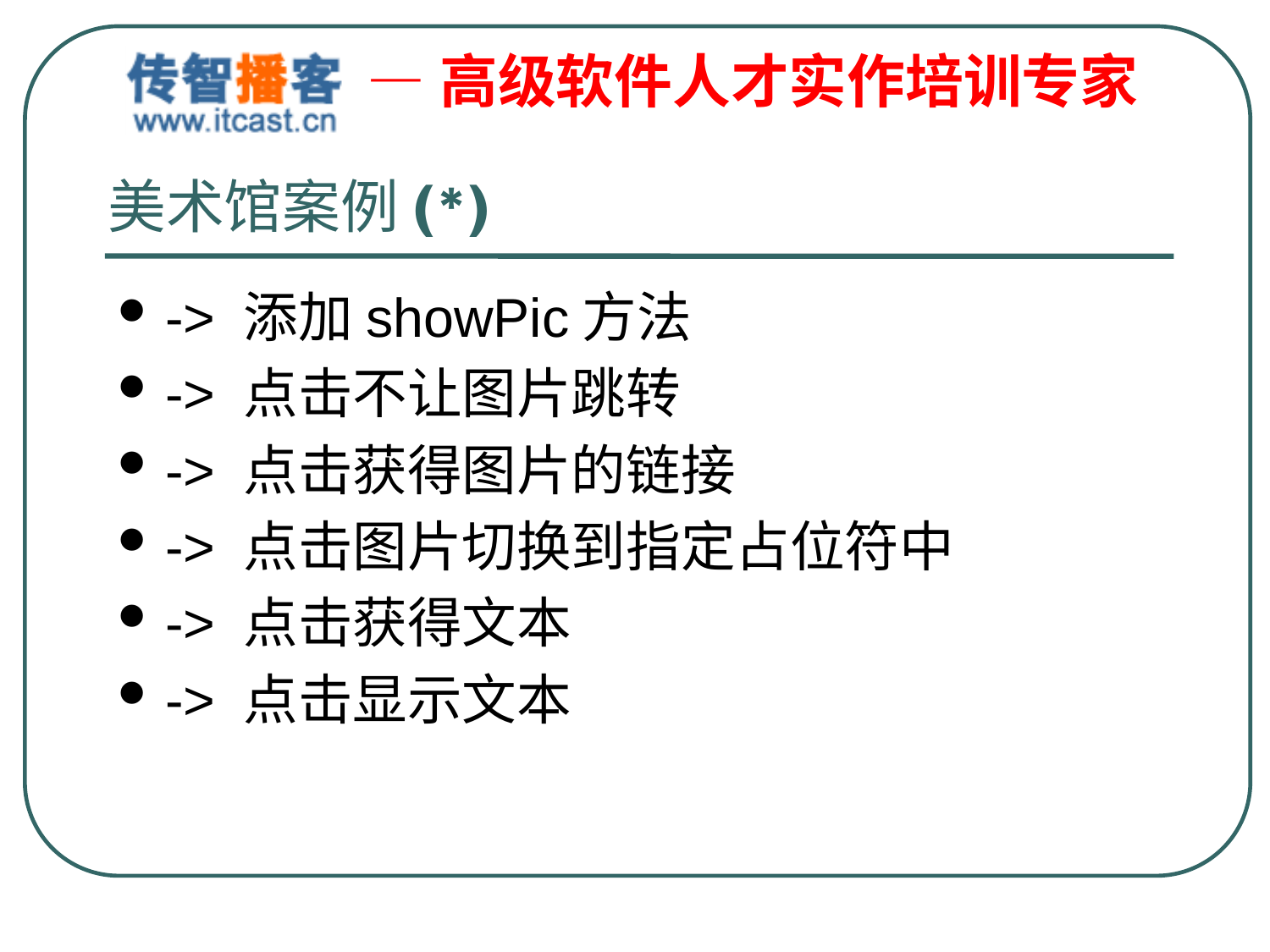

# 美术馆案例(*)
-> 添加showPic方法
-> 点击不让图片跳转
-> 点击获得图片的链接
-> 点击图片切换到指定占位符中
-> 点击获得文本
-> 点击显示文本